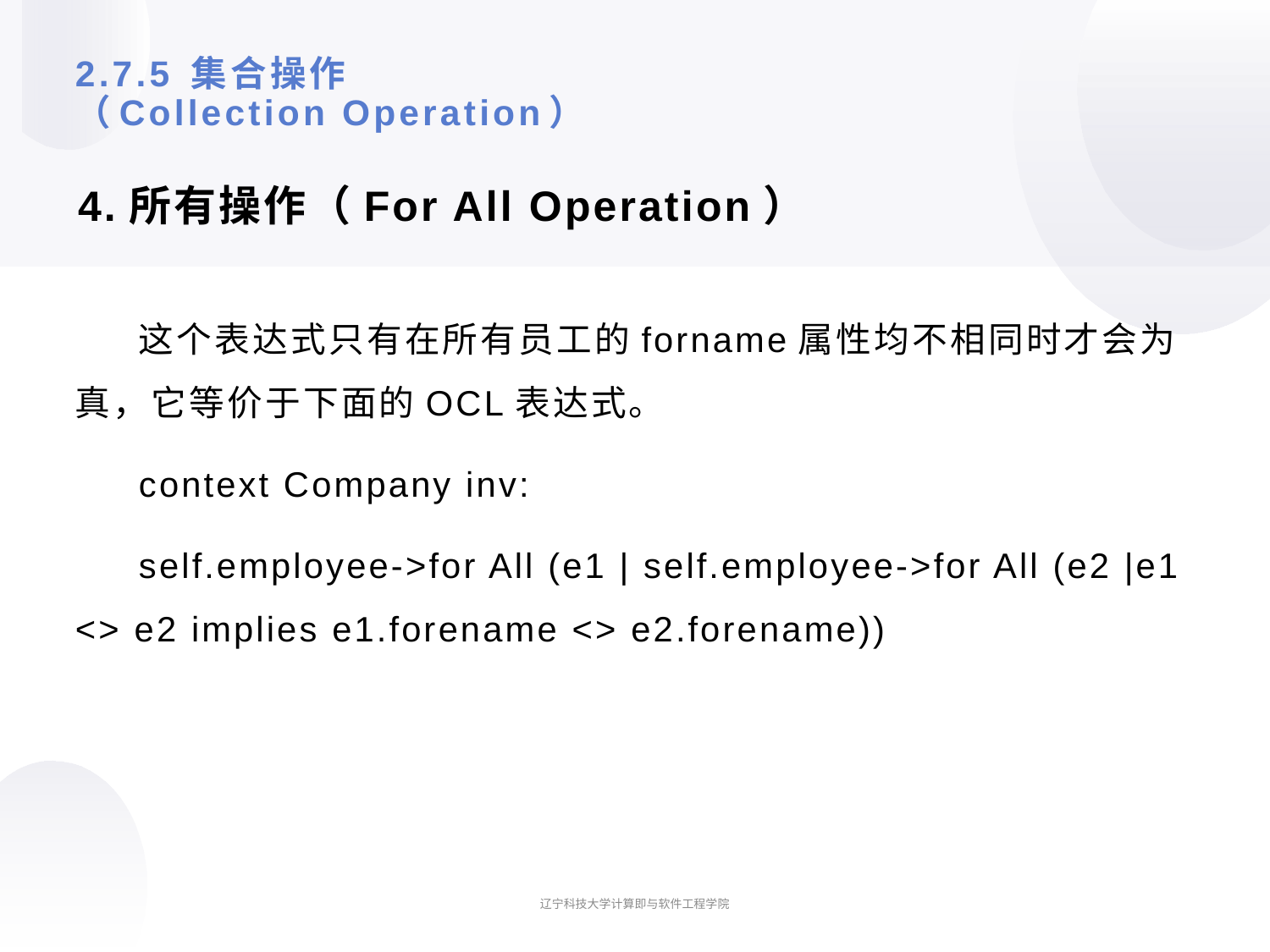

# 2.7.5 集合操作 （Collection Operation）
4.所有操作（For All Operation）

这个表达式只有在所有员工的forname属性均不相同时才会为真，它等价于下面的OCL表达式。
context Company inv:
self.employee->for All (e1 | self.employee->for All (e2 |e1 <> e2 implies e1.forename <> e2.forename))

辽宁科技大学计算即与软件工程学院
169